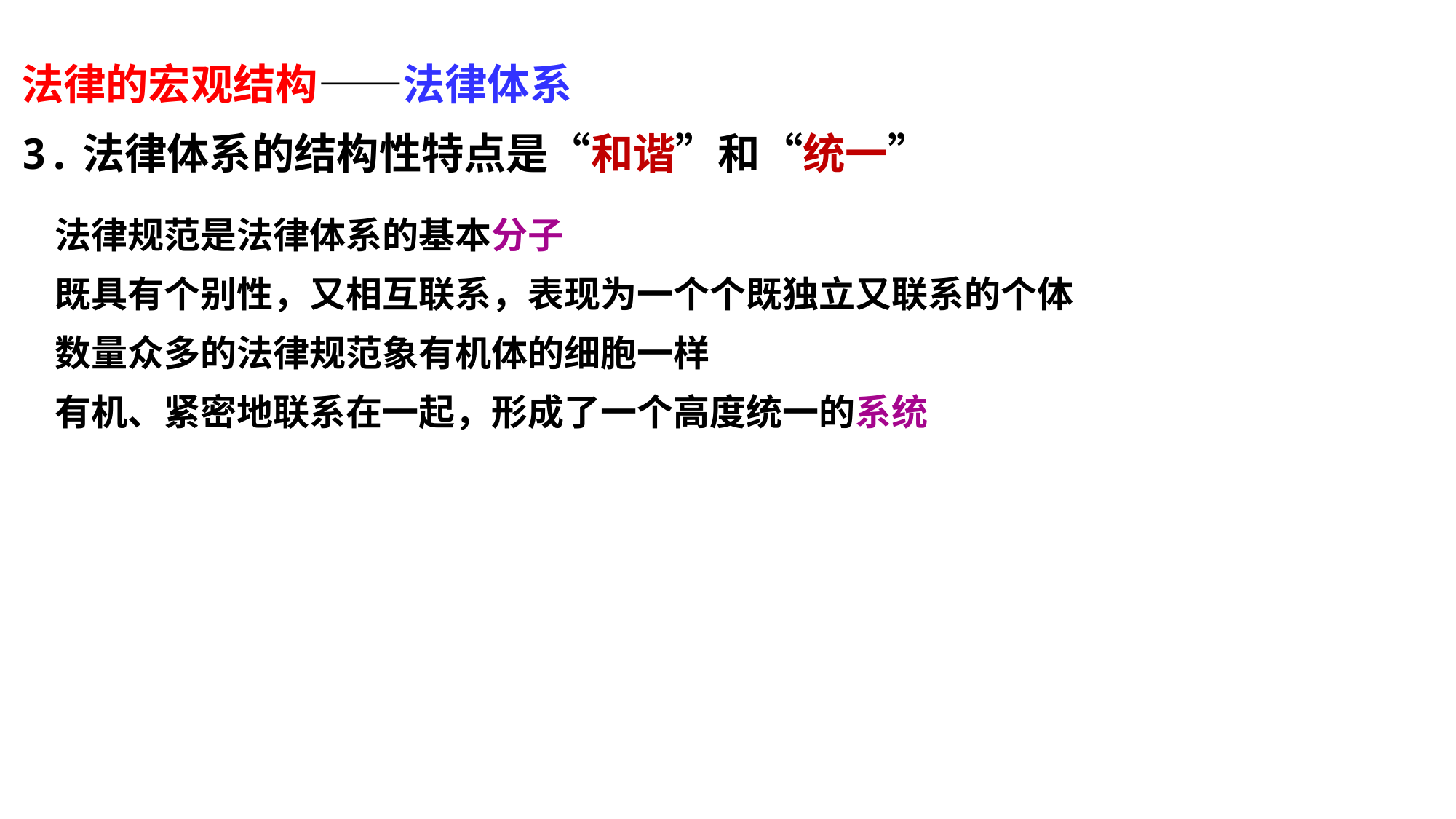

法律的宏观结构——法律体系
3.法律体系的结构性特点是“和谐”和“统一”

   法律规范是法律体系的基本分子
   既具有个别性，又相互联系，表现为一个个既独立又联系的个体
   数量众多的法律规范象有机体的细胞一样
   有机、紧密地联系在一起，形成了一个高度统一的系统